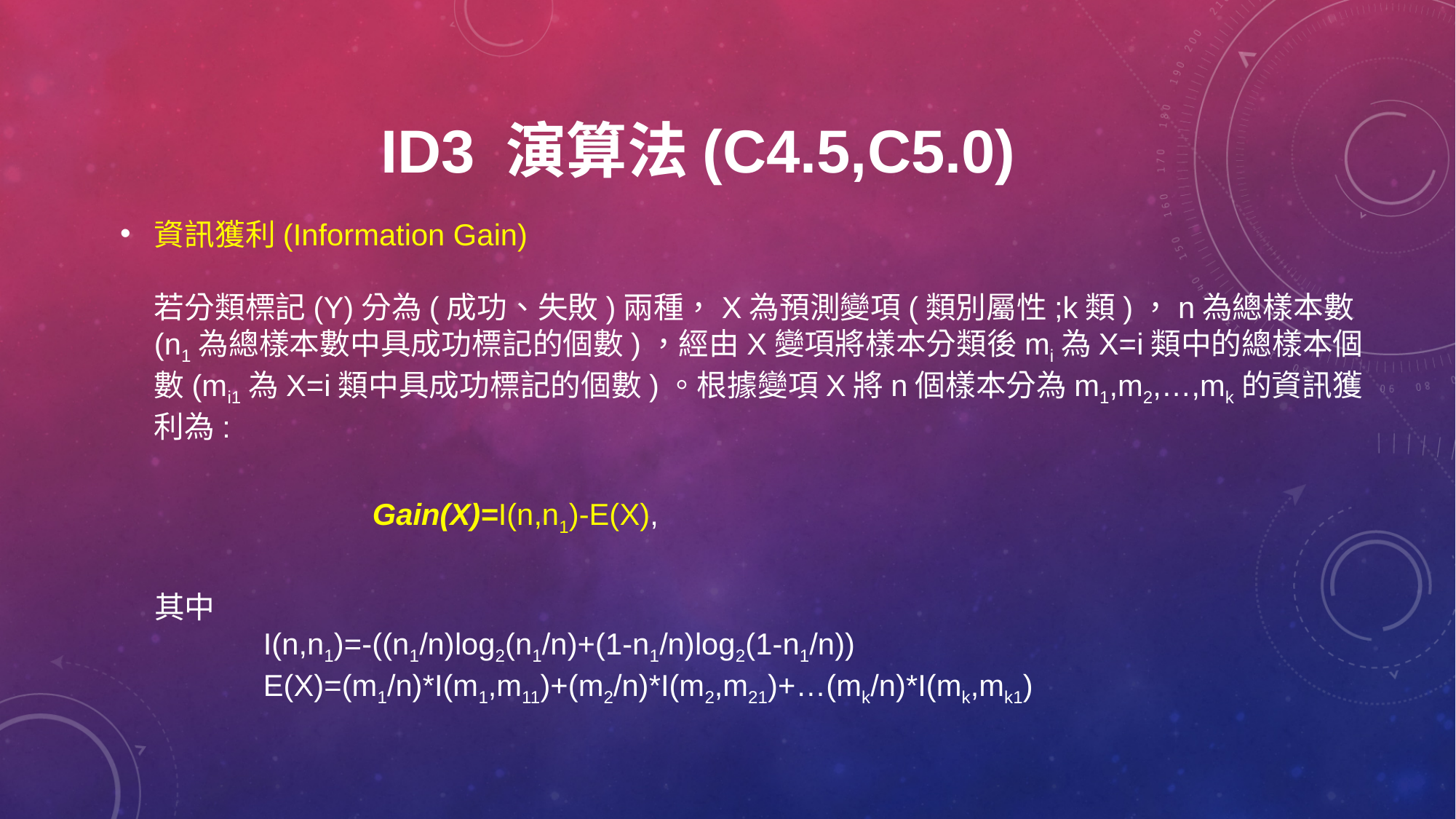

# ID3 演算法(C4.5,C5.0)
資訊獲利(Information Gain)
若分類標記(Y)分為(成功、失敗)兩種，X為預測變項(類別屬性;k類)，n為總樣本數(n1為總樣本數中具成功標記的個數)，經由X變項將樣本分類後mi為X=i類中的總樣本個數(mi1為X=i類中具成功標記的個數)。根據變項X將n個樣本分為m1,m2,…,mk的資訊獲利為:
			Gain(X)=I(n,n1)-E(X),
    其中
	I(n,n1)=-((n1/n)log2(n1/n)+(1-n1/n)log2(1-n1/n))
	E(X)=(m1/n)*I(m1,m11)+(m2/n)*I(m2,m21)+…(mk/n)*I(mk,mk1)